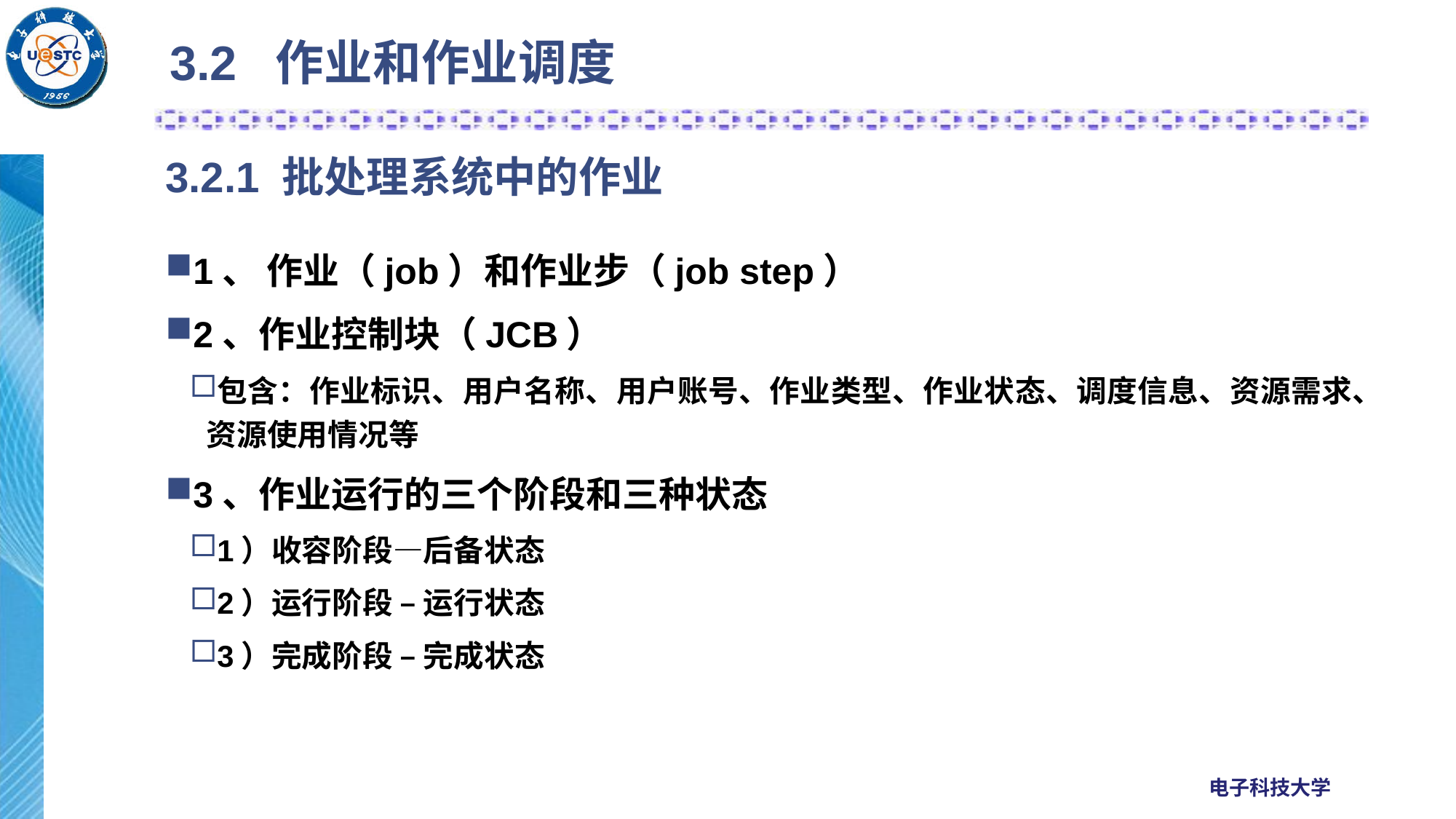

3.2  作业和作业调度
# 3.2.1 批处理系统中的作业
1、 作业（job）和作业步（job step）
2、作业控制块（JCB）
包含：作业标识、用户名称、用户账号、作业类型、作业状态、调度信息、资源需求、资源使用情况等
3、作业运行的三个阶段和三种状态
1）收容阶段—后备状态
2）运行阶段 – 运行状态
3）完成阶段 – 完成状态